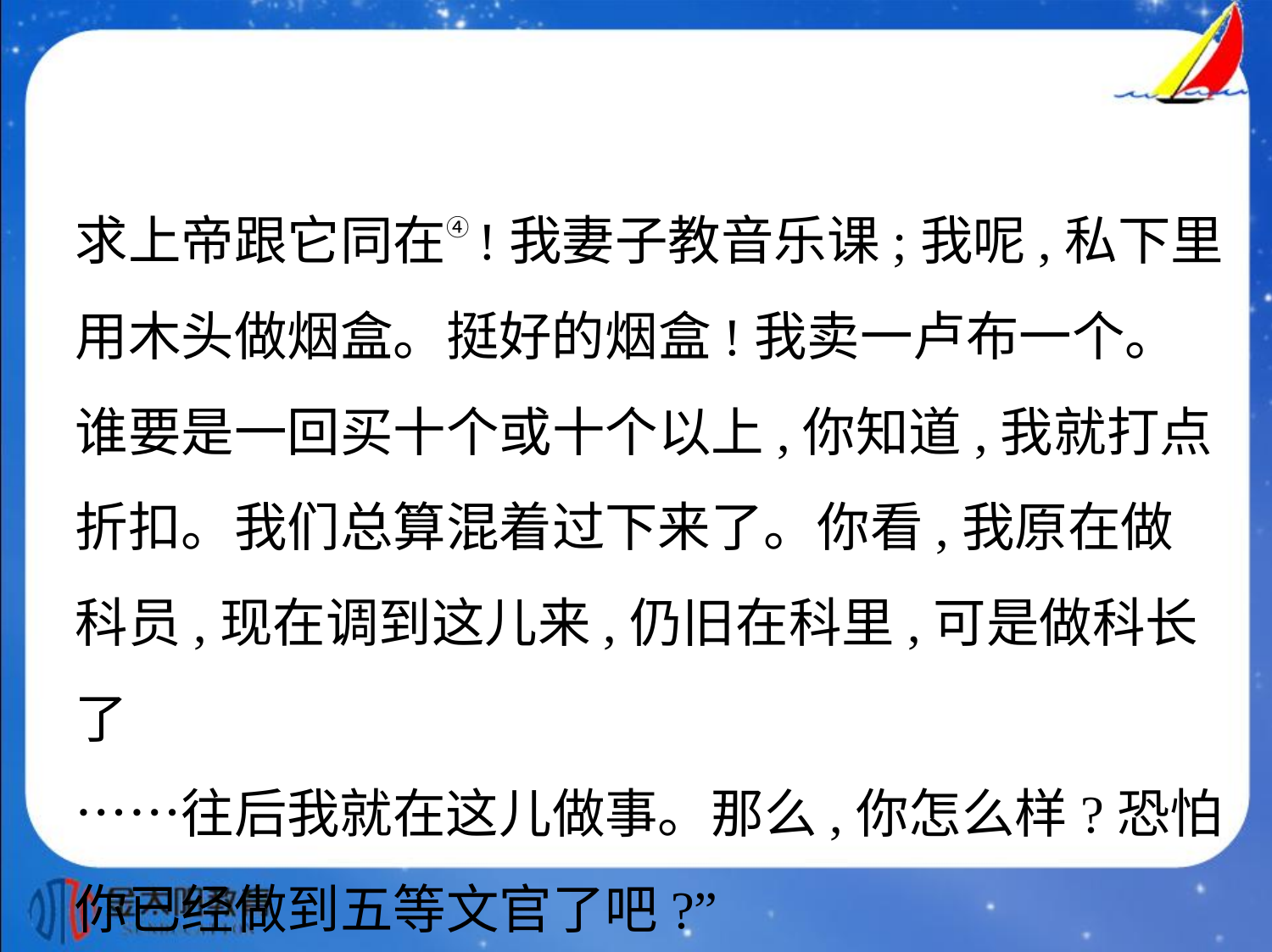

求上帝跟它同在④!我妻子教音乐课;我呢,私下里
用木头做烟盒。挺好的烟盒!我卖一卢布一个。
谁要是一回买十个或十个以上,你知道,我就打点
折扣。我们总算混着过下来了。你看,我原在做
科员,现在调到这儿来,仍旧在科里,可是做科长了
……往后我就在这儿做事。那么,你怎么样?恐怕
你已经做到五等文官了吧?”